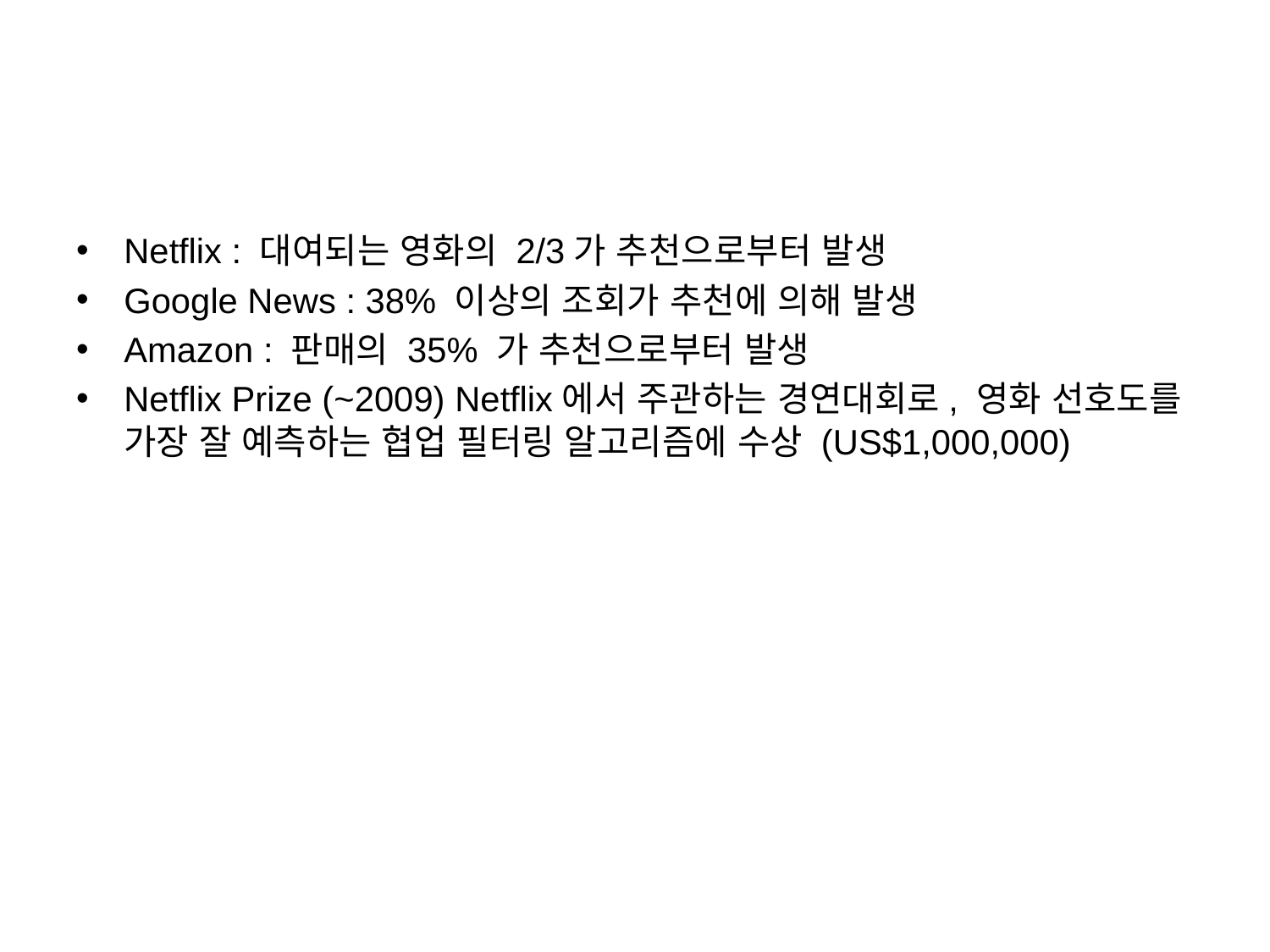

#
Netflix : 대여되는 영화의 2/3가 추천으로부터 발생
Google News : 38% 이상의 조회가 추천에 의해 발생
Amazon : 판매의 35% 가 추천으로부터 발생
Netflix Prize (~2009) Netflix에서 주관하는 경연대회로, 영화 선호도를 가장 잘 예측하는 협업 필터링 알고리즘에 수상 (US$1,000,000)